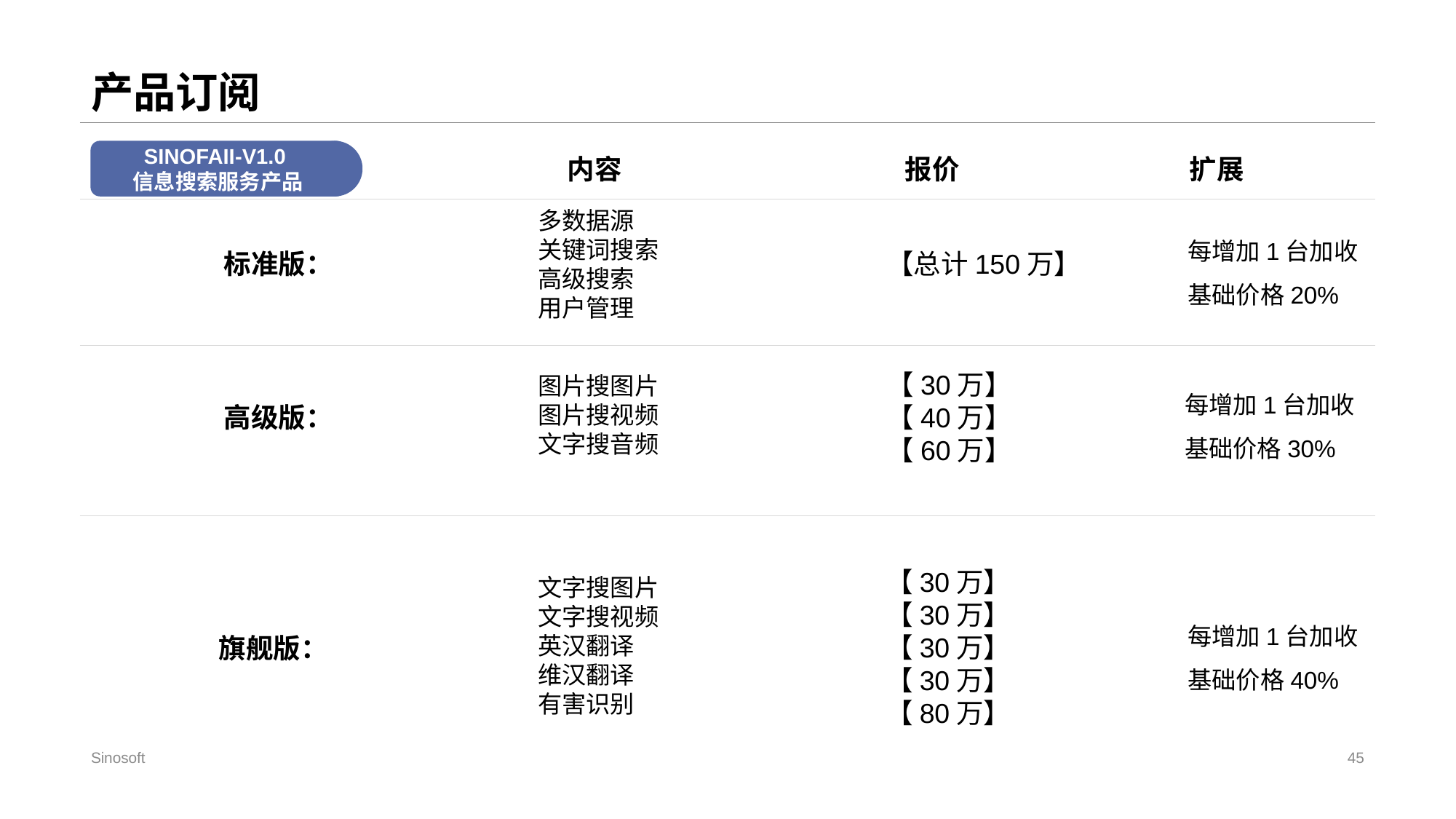

# 产品订阅

SINOFAII-V1.0
信息搜索服务产品
内容
报价
扩展
多数据源
关键词搜索
高级搜索
用户管理
每增加1台加收
基础价格20%
标准版：
【总计150万】
【30万】
【40万】
【60万】
图片搜图片
图片搜视频
文字搜音频
每增加1台加收
基础价格30%
高级版：
【30万】
【30万】
【30万】
【30万】
【80万】
文字搜图片
文字搜视频
英汉翻译
维汉翻译
有害识别
每增加1台加收
基础价格40%
旗舰版：
Sinosoft
45